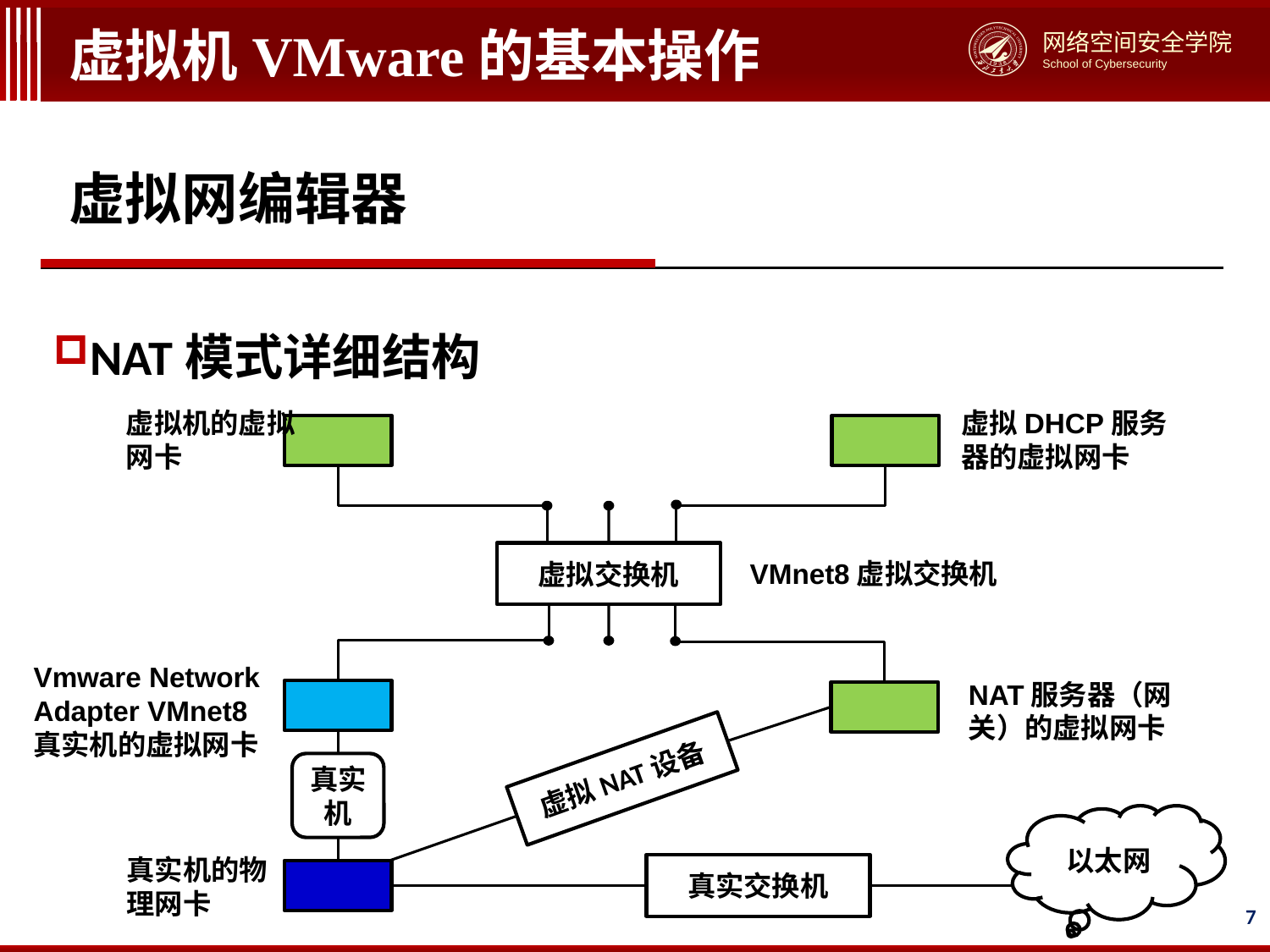

# 虚拟机VMware的基本操作
虚拟网编辑器
NAT模式详细结构
虚拟DHCP服务器的虚拟网卡
虚拟机的虚拟网卡

虚拟交换机
VMnet8虚拟交换机

Vmware Network Adapter VMnet8
真实机的虚拟网卡
NAT服务器（网关）的虚拟网卡

虚拟NAT设备
真实机
以太网
真实机的物理网卡
真实交换机